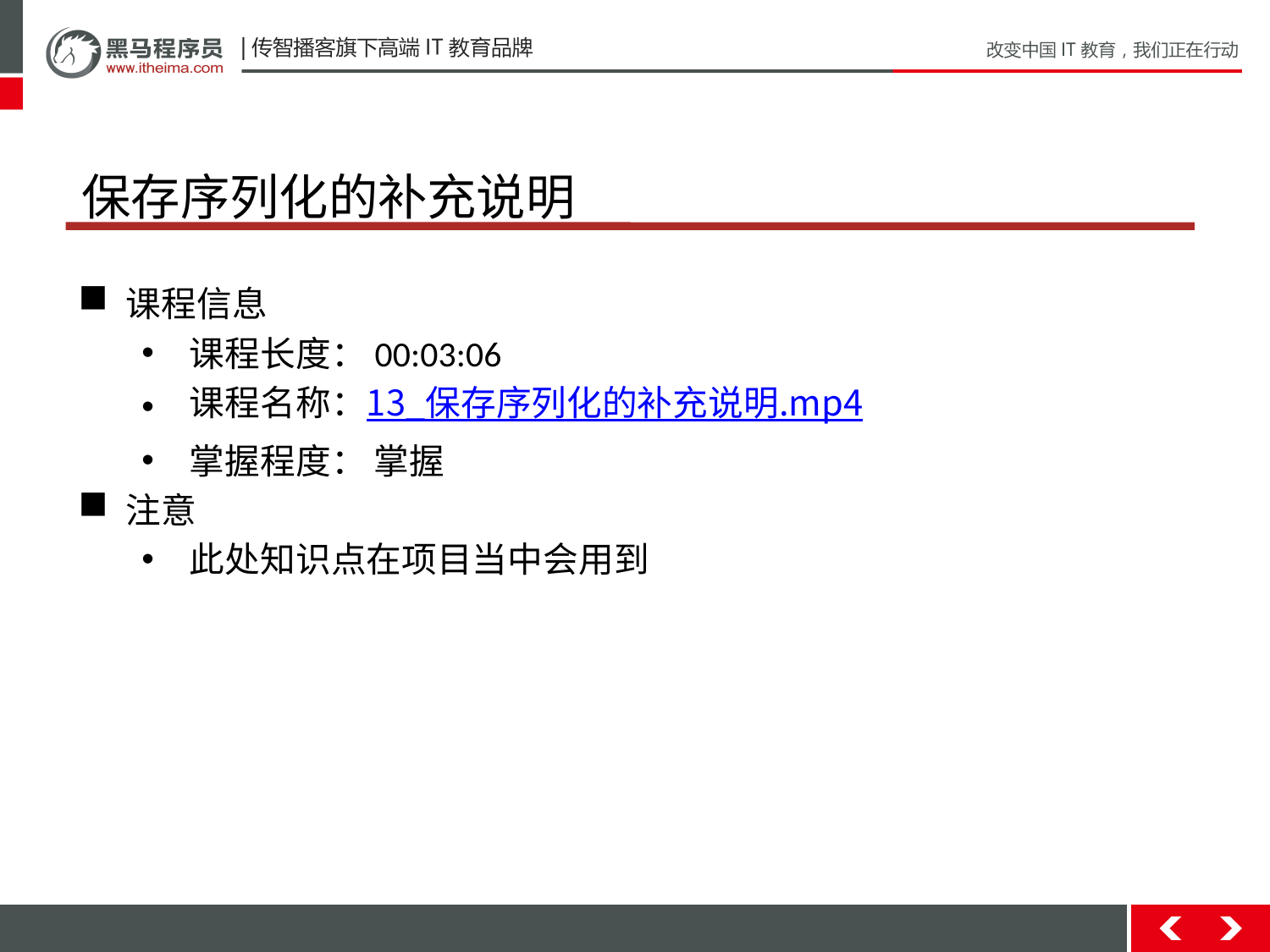

# 保存序列化的补充说明

课程信息
课程长度：00:03:06
课程名称：13_保存序列化的补充说明.mp4
掌握程度： 掌握
注意
此处知识点在项目当中会用到